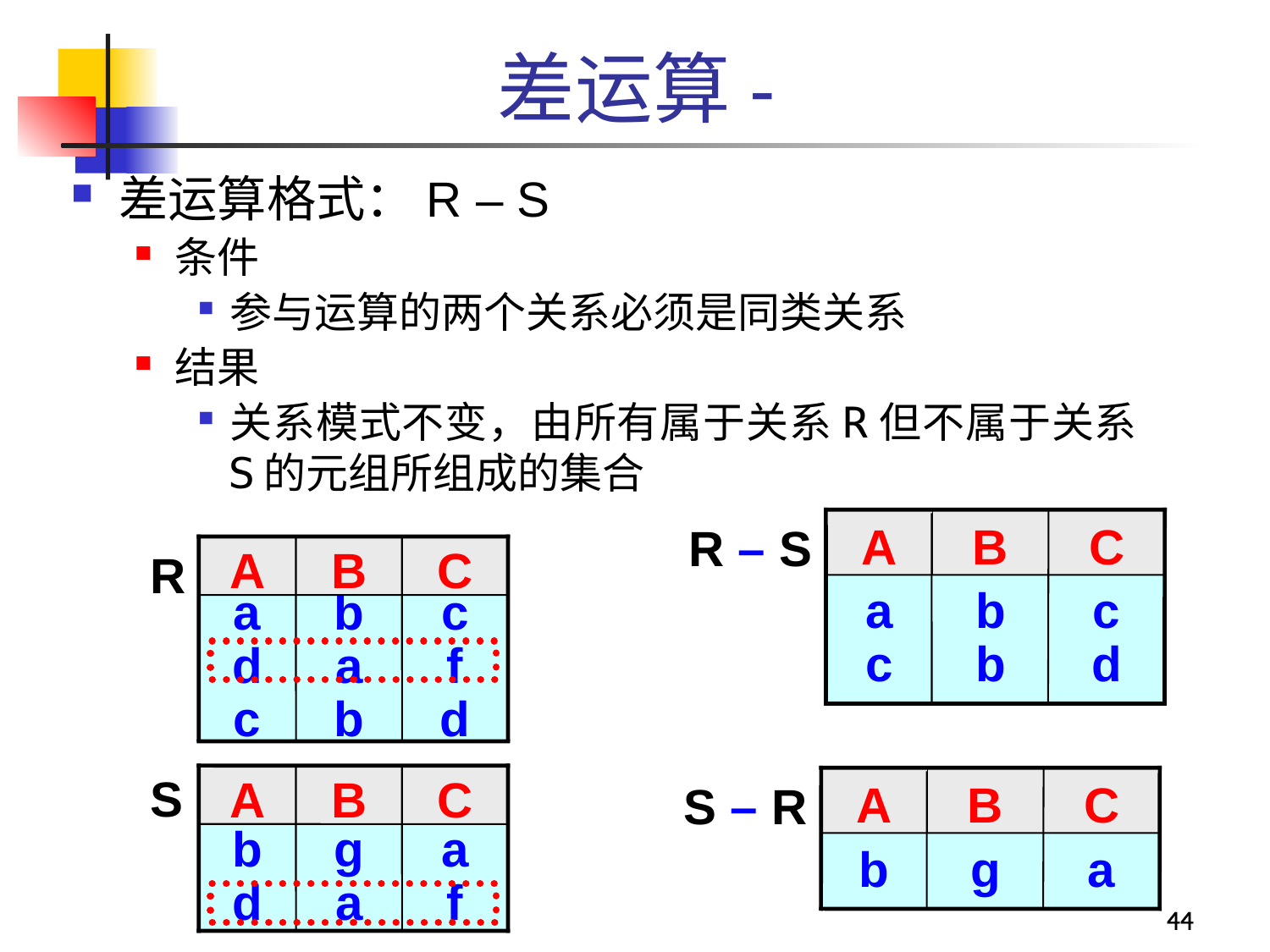

# 差运算-
差运算格式：R – S
条件
参与运算的两个关系必须是同类关系
结果
关系模式不变，由所有属于关系R但不属于关系S的元组所组成的集合
A

B

C

R – S
a
c

b
b
c
d

A

B

C

R
a
d
c

b
a
b
c
f
d

A

B

C

S
b
d

g
a
a
f

A

B

C

S – R
b

g
a

44